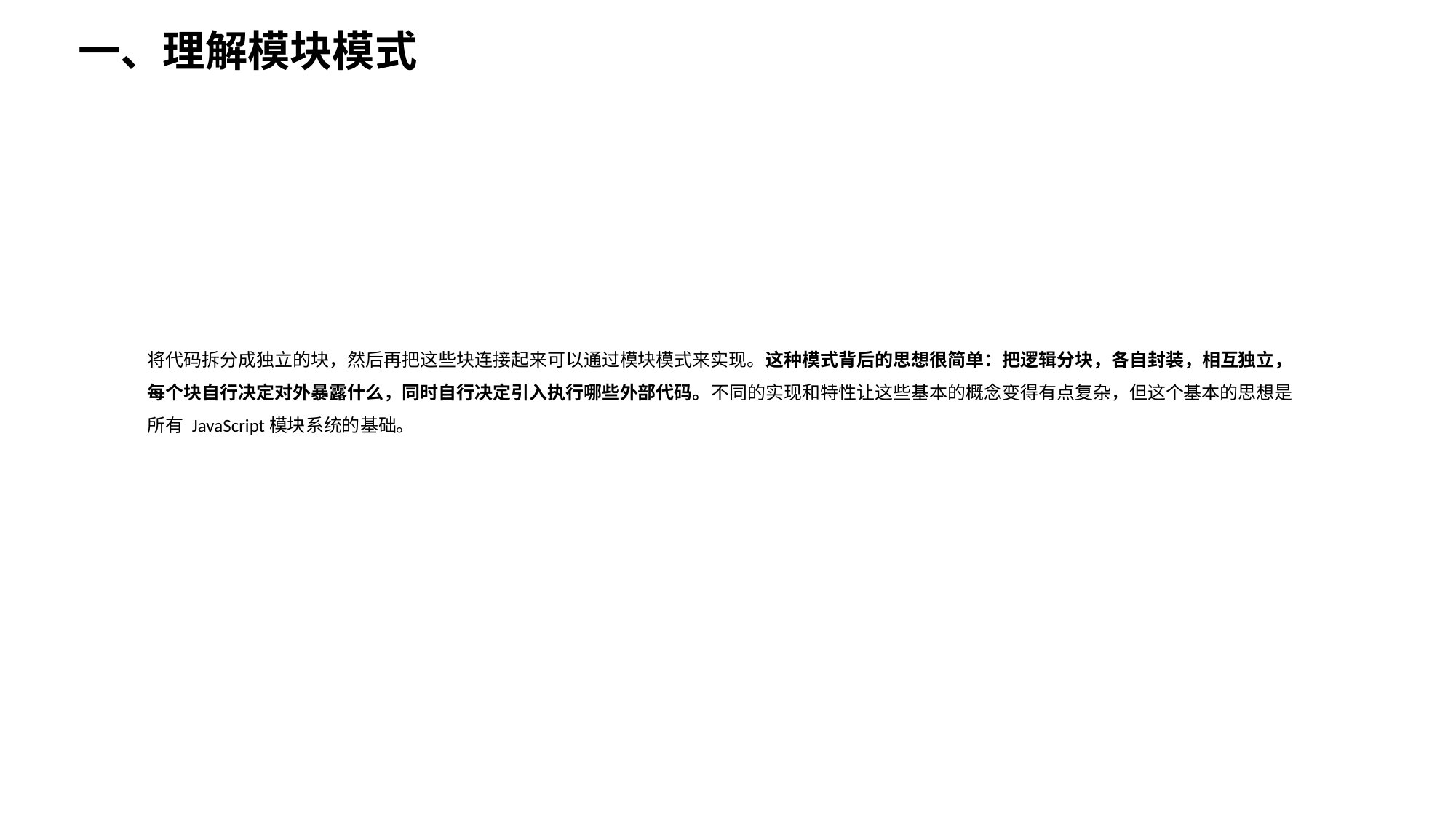

一、理解模块模式
将代码拆分成独立的块，然后再把这些块连接起来可以通过模块模式来实现。这种模式背后的思想很简单：把逻辑分块，各自封装，相互独立，每个块自行决定对外暴露什么，同时自行决定引入执行哪些外部代码。不同的实现和特性让这些基本的概念变得有点复杂，但这个基本的思想是所有 JavaScript模块系统的基础。